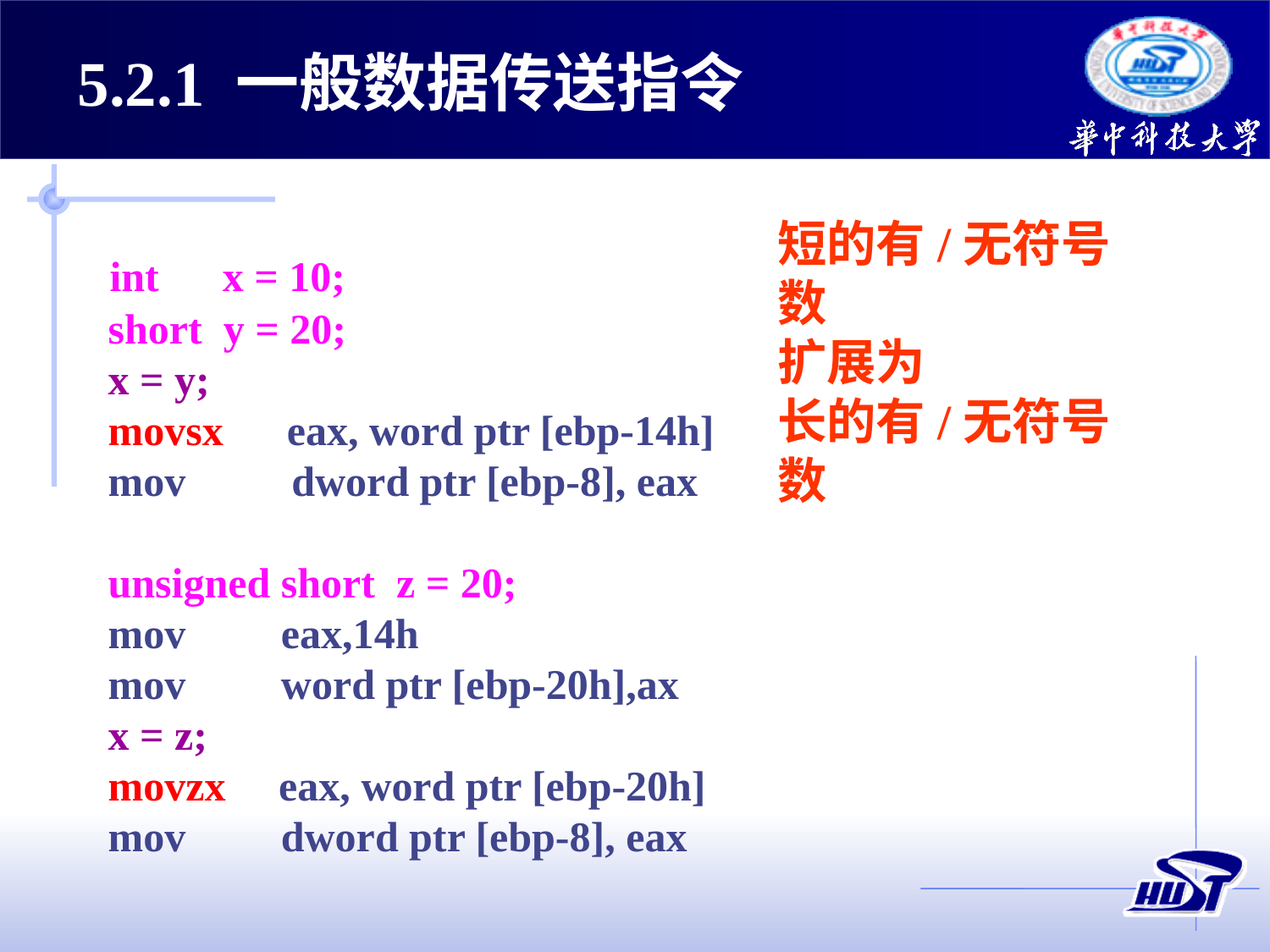

5.2.1 一般数据传送指令
短的有/无符号数
扩展为
长的有/无符号数
 int      x = 10;
 short  y = 20;
 x = y;
 movsx      eax, word ptr [ebp-14h]
 mov          dword ptr [ebp-8], eax

 unsigned short  z = 20;
 mov         eax,14h
 mov         word ptr [ebp-20h],ax
 x = z;
 movzx     eax, word ptr [ebp-20h]
 mov         dword ptr [ebp-8], eax